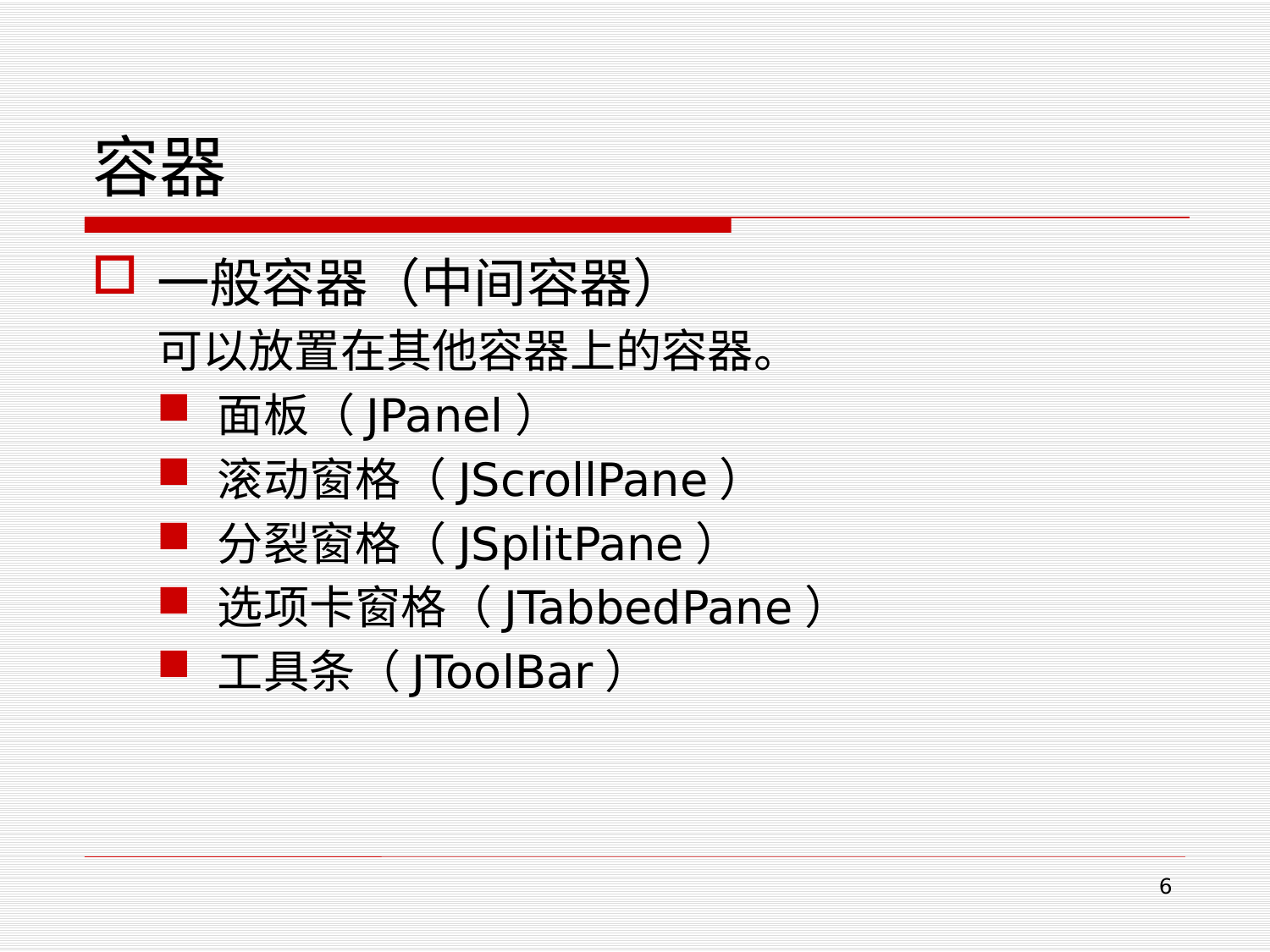

# 容器
一般容器（中间容器）
可以放置在其他容器上的容器。
面板（JPanel）
滚动窗格（JScrollPane）
分裂窗格（JSplitPane）
选项卡窗格（JTabbedPane）
工具条（JToolBar）
6